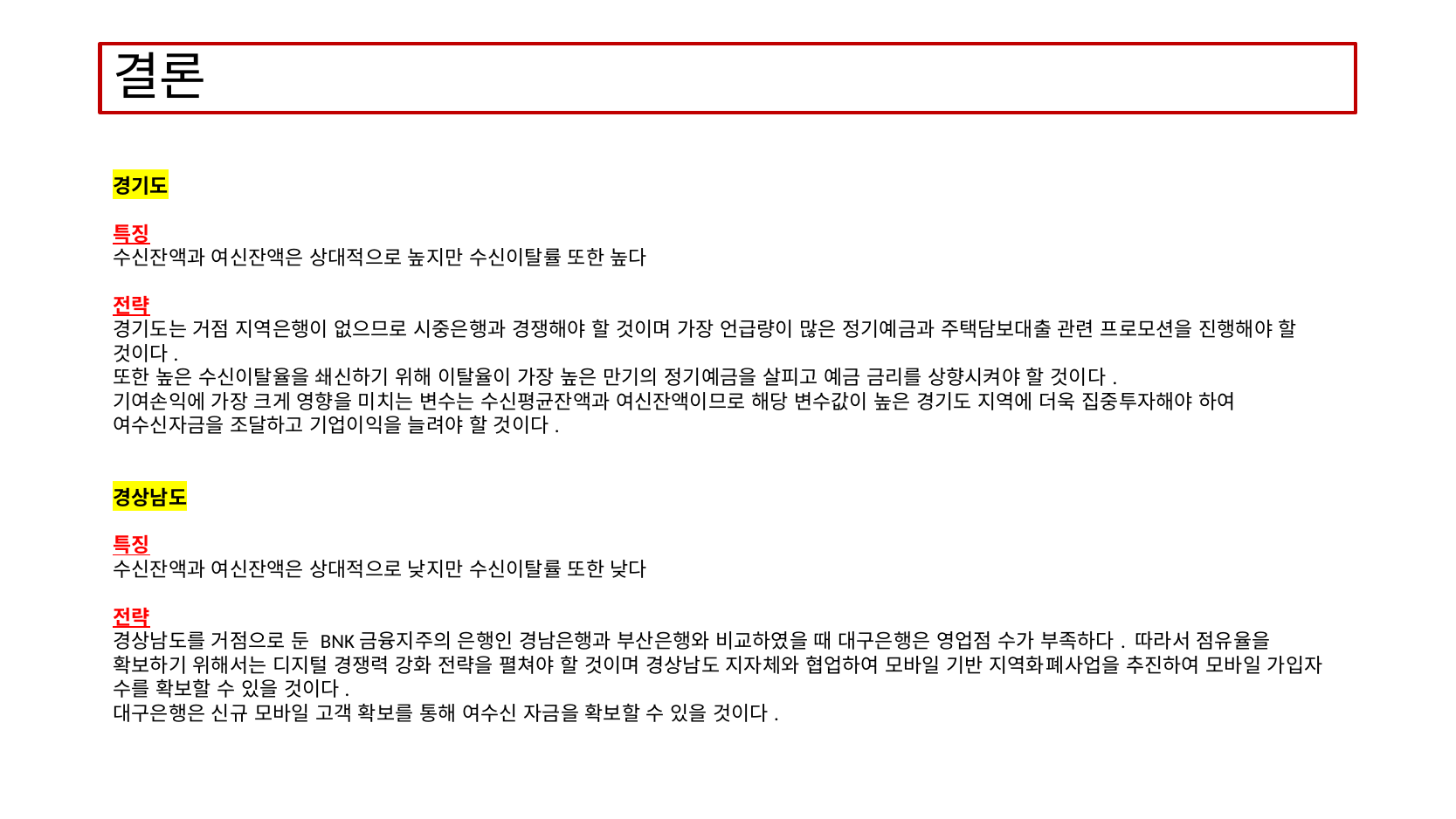

# 결론
경기도

특징
수신잔액과 여신잔액은 상대적으로 높지만 수신이탈률 또한 높다

전략
경기도는 거점 지역은행이 없으므로 시중은행과 경쟁해야 할 것이며 가장 언급량이 많은 정기예금과 주택담보대출 관련 프로모션을 진행해야 할 것이다.
또한 높은 수신이탈율을 쇄신하기 위해 이탈율이 가장 높은 만기의 정기예금을 살피고 예금 금리를 상향시켜야 할 것이다.
기여손익에 가장 크게 영향을 미치는 변수는 수신평균잔액과 여신잔액이므로 해당 변수값이 높은 경기도 지역에 더욱 집중투자해야 하여 여수신자금을 조달하고 기업이익을 늘려야 할 것이다.

경상남도

특징
수신잔액과 여신잔액은 상대적으로 낮지만 수신이탈률 또한 낮다

전략
경상남도를 거점으로 둔 BNK금융지주의 은행인 경남은행과 부산은행와 비교하였을 때 대구은행은 영업점 수가 부족하다. 따라서 점유율을 확보하기 위해서는 디지털 경쟁력 강화 전략을 펼쳐야 할 것이며 경상남도 지자체와 협업하여 모바일 기반 지역화폐사업을 추진하여 모바일 가입자 수를 확보할 수 있을 것이다.
대구은행은 신규 모바일 고객 확보를 통해 여수신 자금을 확보할 수 있을 것이다.